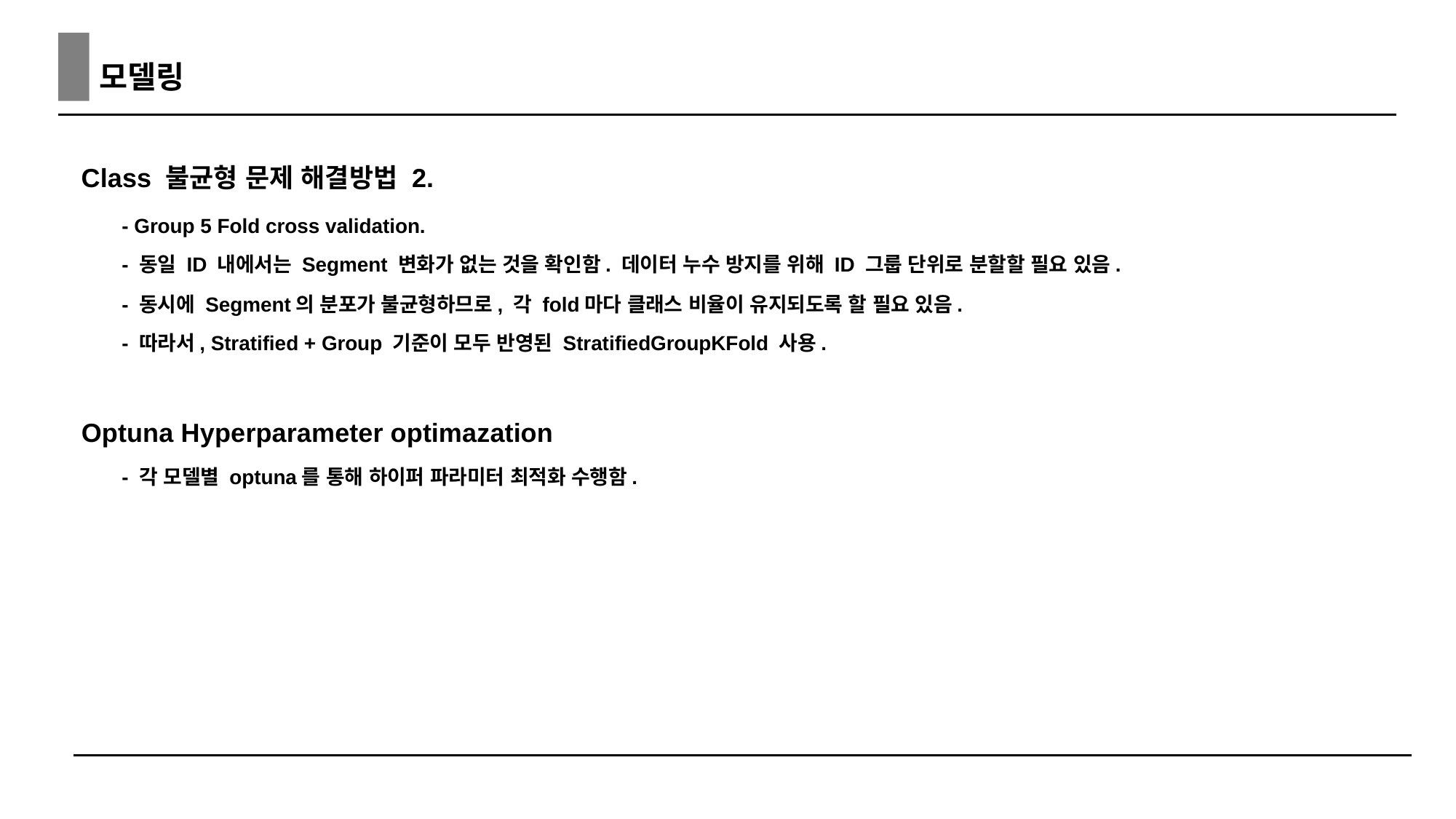

모델링
Class 불균형 문제 해결방법 2.
- Group 5 Fold cross validation.
- 동일 ID 내에서는 Segment 변화가 없는 것을 확인함. 데이터 누수 방지를 위해 ID 그룹 단위로 분할할 필요 있음.
- 동시에 Segment의 분포가 불균형하므로, 각 fold마다 클래스 비율이 유지되도록 할 필요 있음.
- 따라서, Stratified + Group 기준이 모두 반영된 StratifiedGroupKFold 사용.
Optuna Hyperparameter optimazation
- 각 모델별 optuna를 통해 하이퍼 파라미터 최적화 수행함.